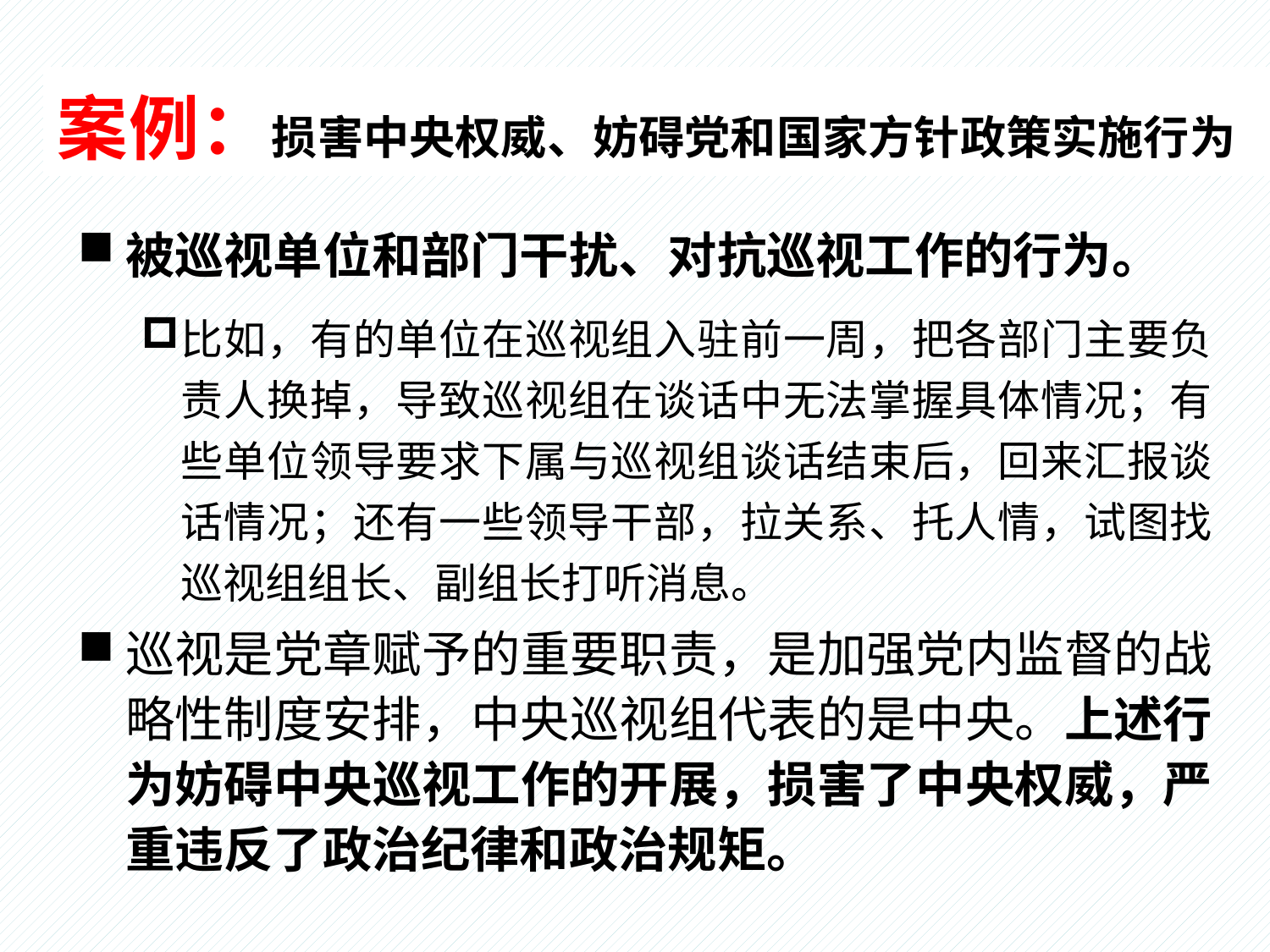

案例：损害中央权威、妨碍党和国家方针政策实施行为
被巡视单位和部门干扰、对抗巡视工作的行为。
比如，有的单位在巡视组入驻前一周，把各部门主要负责人换掉，导致巡视组在谈话中无法掌握具体情况；有些单位领导要求下属与巡视组谈话结束后，回来汇报谈话情况；还有一些领导干部，拉关系、托人情，试图找巡视组组长、副组长打听消息。
巡视是党章赋予的重要职责，是加强党内监督的战略性制度安排，中央巡视组代表的是中央。上述行为妨碍中央巡视工作的开展，损害了中央权威，严重违反了政治纪律和政治规矩。